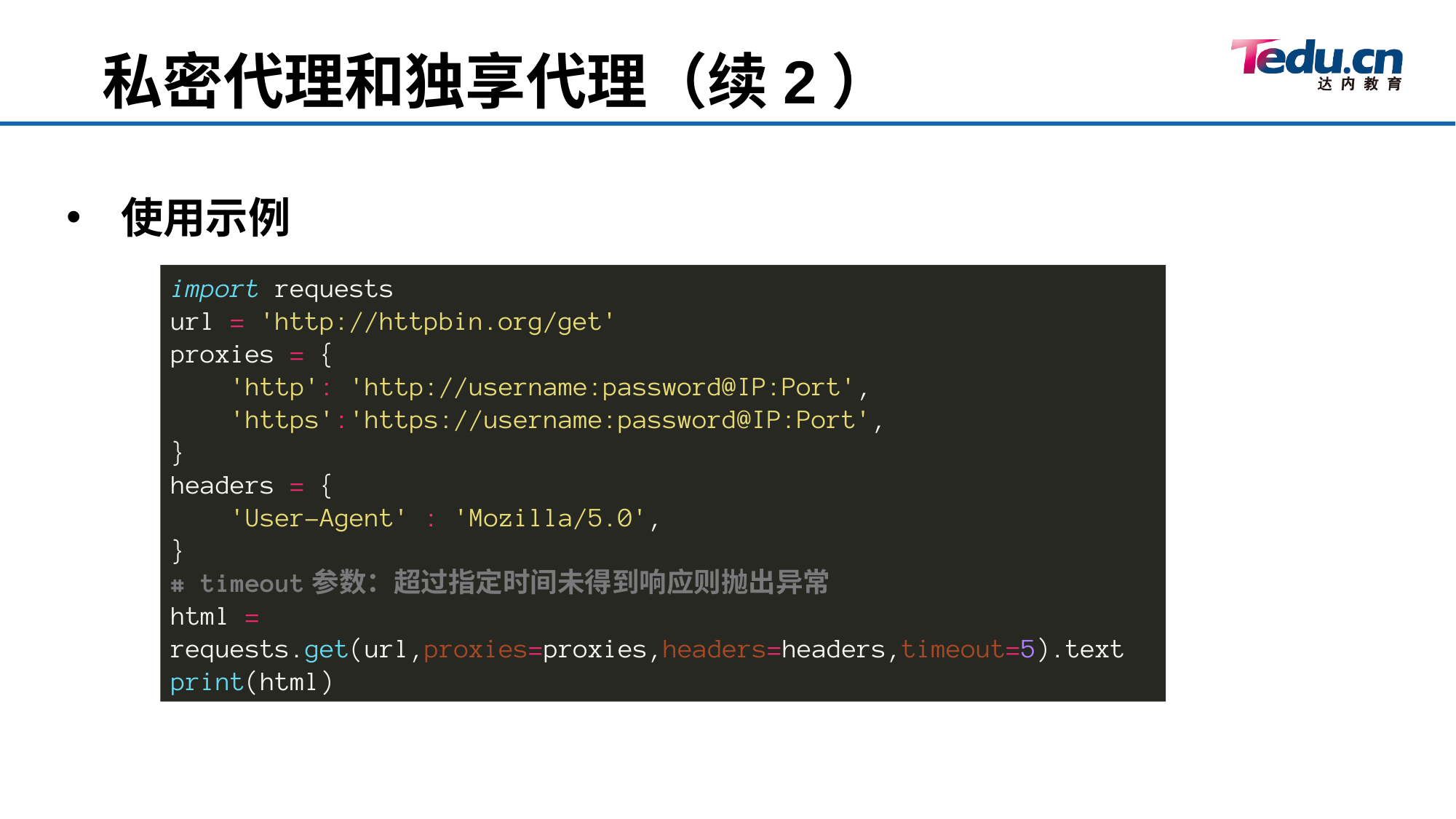

私密代理和独享代理（续2）
使用示例
import requests
url = 'http://httpbin.org/get'
proxies = {
    'http': 'http://username:password@IP:Port',
    'https':'https://username:password@IP:Port',
}
headers = {
    'User-Agent' : 'Mozilla/5.0',
}
# timeout参数：超过指定时间未得到响应则抛出异常
html = requests.get(url,proxies=proxies,headers=headers,timeout=5).text
print(html)